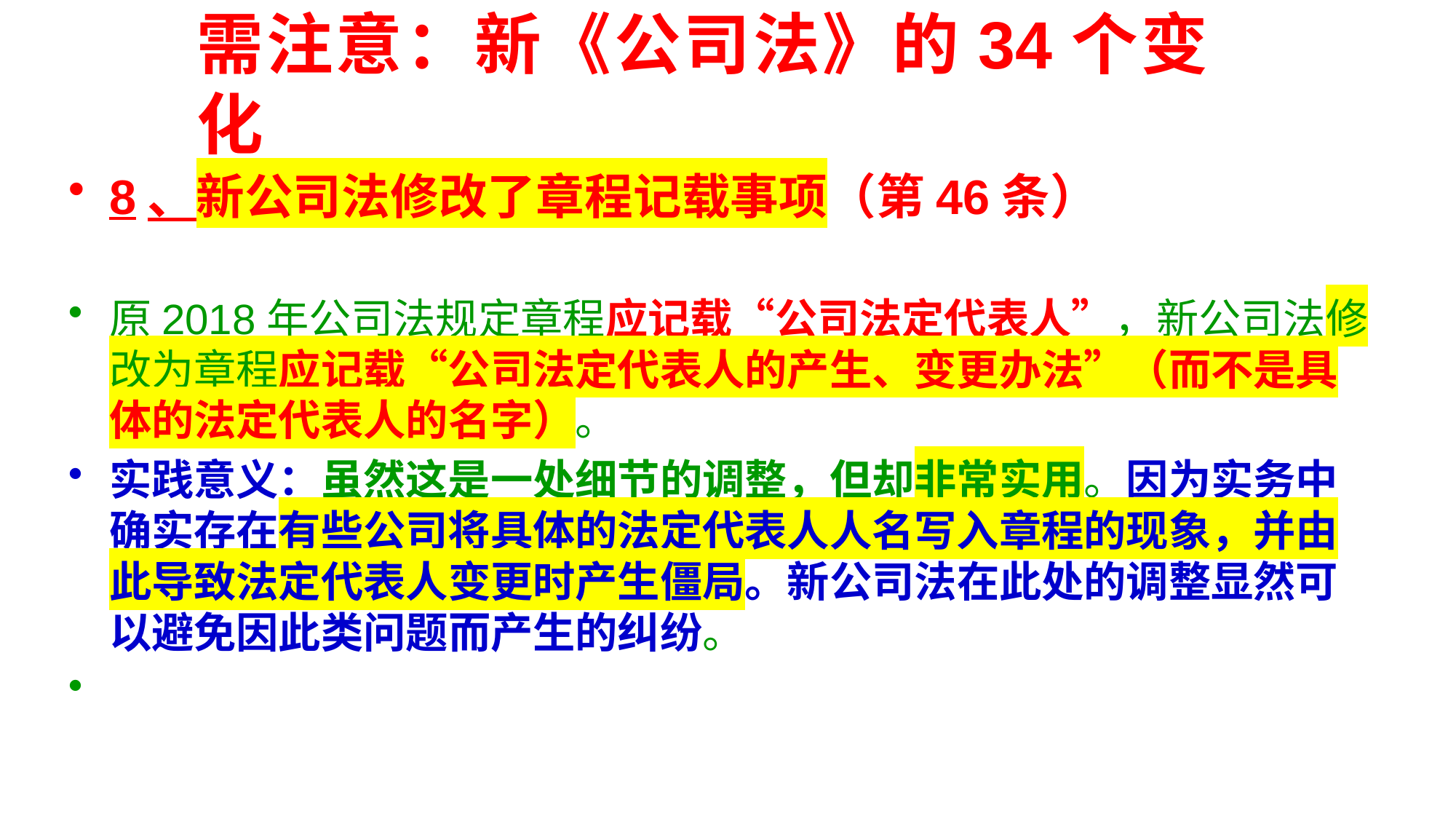

# 需注意：新《公司法》的34个变化
8、新公司法修改了章程记载事项（第46条）

原2018年公司法规定章程应记载“公司法定代表人”，新公司法修改为章程应记载“公司法定代表人的产生、变更办法”（而不是具体的法定代表人的名字）。
实践意义：虽然这是一处细节的调整，但却非常实用。因为实务中确实存在有些公司将具体的法定代表人人名写入章程的现象，并由此导致法定代表人变更时产生僵局。新公司法在此处的调整显然可以避免因此类问题而产生的纠纷。